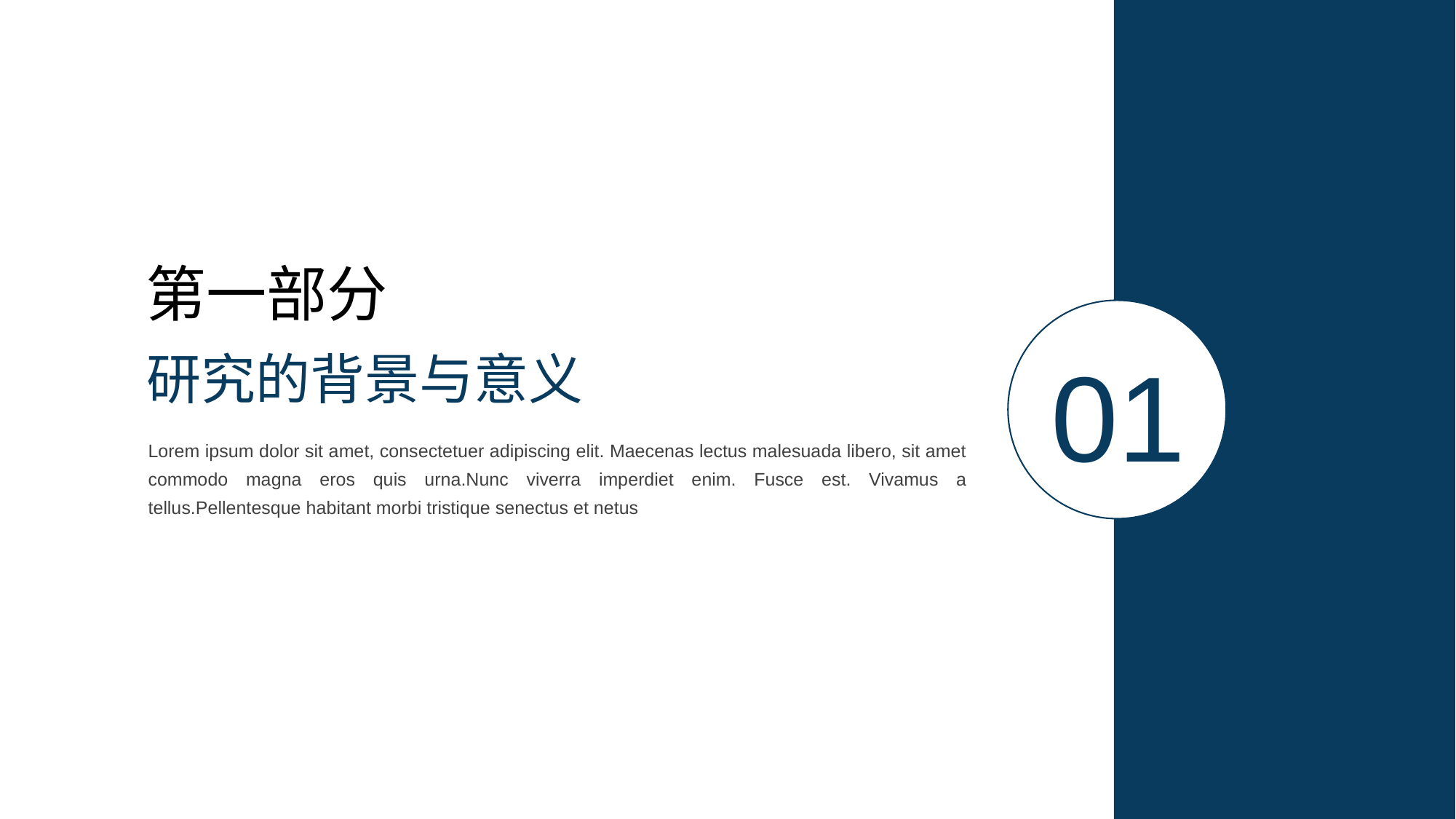

第一部分

01
研究的背景与意义
Lorem ipsum dolor sit amet, consectetuer adipiscing elit. Maecenas lectus malesuada libero, sit amet commodo magna eros quis urna.Nunc viverra imperdiet enim. Fusce est. Vivamus a tellus.Pellentesque habitant morbi tristique senectus et netus